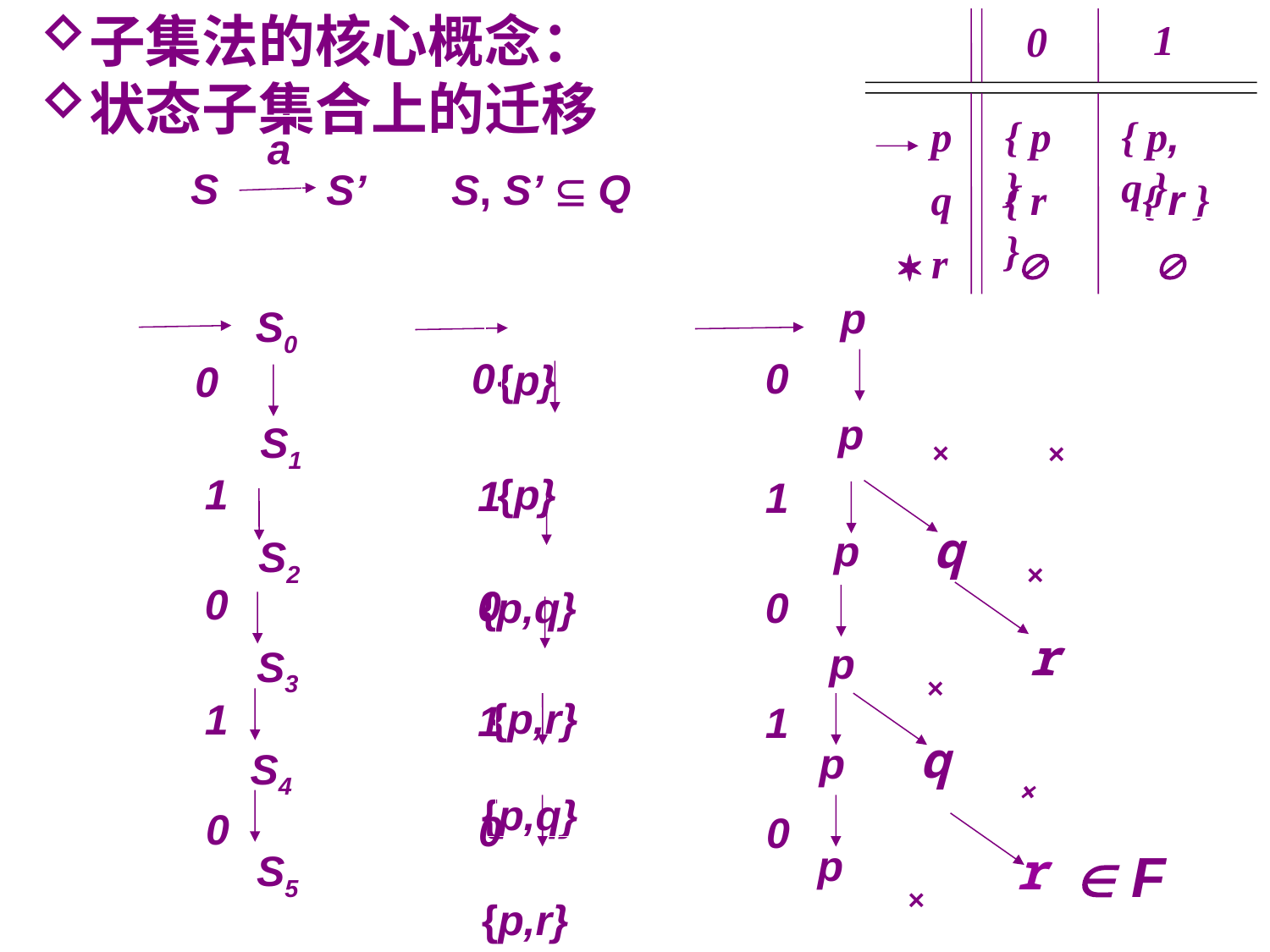

子集法的核心概念：
状态子集合上的迁移
1

0

p
{ p }
{ p, q }
a

 S
 S’
S, S’ ⊆ Q

q
{ r }
{ r }

∗ r
∅
∅
   p
 S0
  {p}

0
0
0

×
×
p
  S1
  {p}
1
1
1

q
×
p
 S2
  {p,q}
0
0
0

r
p
×
 S3
  {p,r}
1
1

1

q
p
  {p,q}
×
 S4

0
0
0

p
r
∈ F
  {p,r}
 S5
×